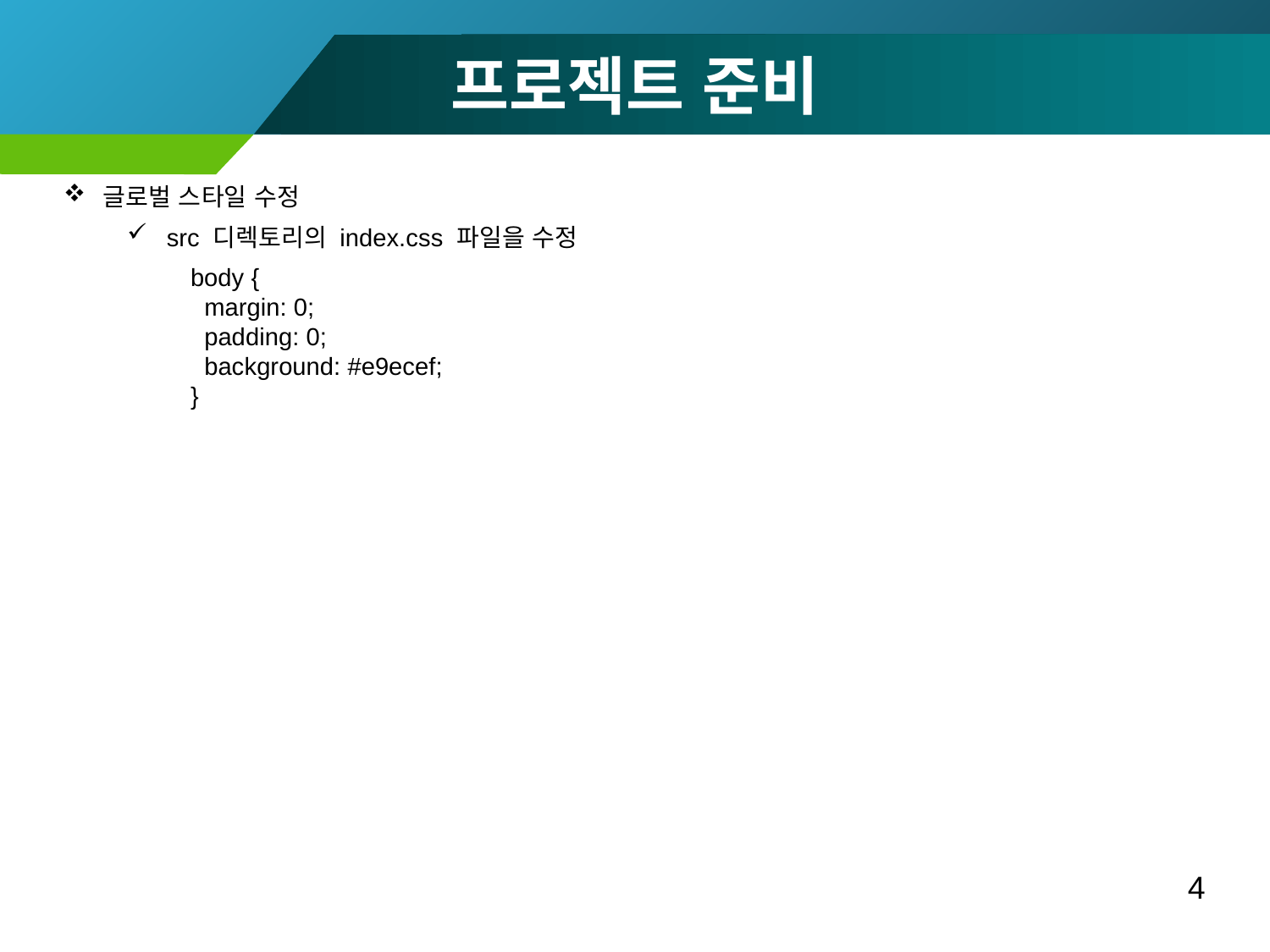

프로젝트 준비
글로벌 스타일 수정
src 디렉토리의 index.css 파일을 수정
body {
  margin: 0;
  padding: 0;
  background: #e9ecef;
}

4